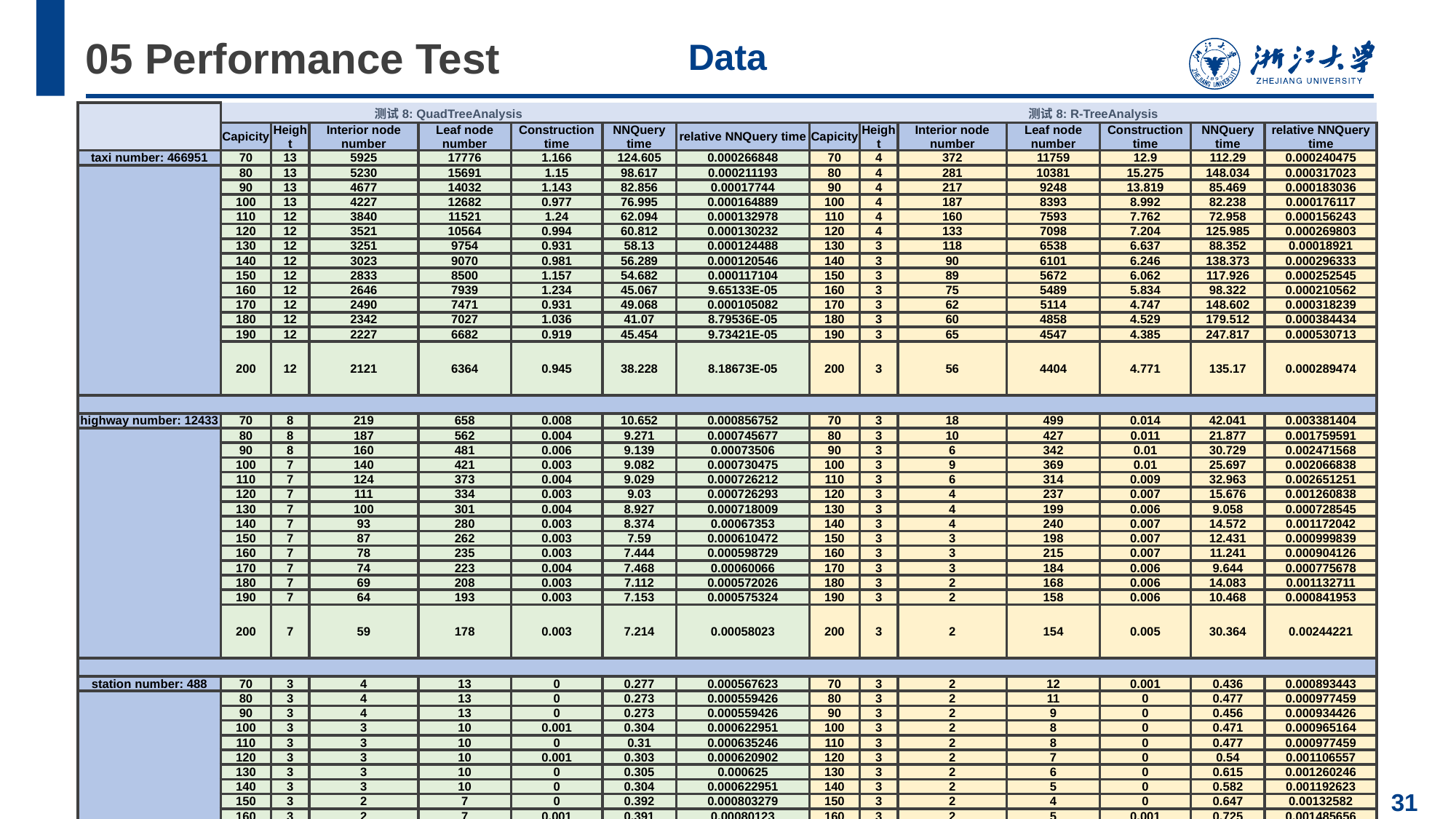

# 05 Performance Test
Data
|  | 测试8: QuadTreeAnalysis |  |  |  |  |  |  | 测试8: R-TreeAnalysis |  |  |  |  |  |  |
| --- | --- | --- | --- | --- | --- | --- | --- | --- | --- | --- | --- | --- | --- | --- |
|  | Capicity | Height | Interior node number | Leaf node number | Construction time | NNQuery time | relative NNQuery time | Capicity | Height | Interior node number | Leaf node number | Construction time | NNQuery time | relative NNQuery time |
| taxi number: 466951 | 70 | 13 | 5925 | 17776 | 1.166 | 124.605 | 0.000266848 | 70 | 4 | 372 | 11759 | 12.9 | 112.29 | 0.000240475 |
|  | 80 | 13 | 5230 | 15691 | 1.15 | 98.617 | 0.000211193 | 80 | 4 | 281 | 10381 | 15.275 | 148.034 | 0.000317023 |
|  | 90 | 13 | 4677 | 14032 | 1.143 | 82.856 | 0.00017744 | 90 | 4 | 217 | 9248 | 13.819 | 85.469 | 0.000183036 |
|  | 100 | 13 | 4227 | 12682 | 0.977 | 76.995 | 0.000164889 | 100 | 4 | 187 | 8393 | 8.992 | 82.238 | 0.000176117 |
|  | 110 | 12 | 3840 | 11521 | 1.24 | 62.094 | 0.000132978 | 110 | 4 | 160 | 7593 | 7.762 | 72.958 | 0.000156243 |
|  | 120 | 12 | 3521 | 10564 | 0.994 | 60.812 | 0.000130232 | 120 | 4 | 133 | 7098 | 7.204 | 125.985 | 0.000269803 |
|  | 130 | 12 | 3251 | 9754 | 0.931 | 58.13 | 0.000124488 | 130 | 3 | 118 | 6538 | 6.637 | 88.352 | 0.00018921 |
|  | 140 | 12 | 3023 | 9070 | 0.981 | 56.289 | 0.000120546 | 140 | 3 | 90 | 6101 | 6.246 | 138.373 | 0.000296333 |
|  | 150 | 12 | 2833 | 8500 | 1.157 | 54.682 | 0.000117104 | 150 | 3 | 89 | 5672 | 6.062 | 117.926 | 0.000252545 |
|  | 160 | 12 | 2646 | 7939 | 1.234 | 45.067 | 9.65133E-05 | 160 | 3 | 75 | 5489 | 5.834 | 98.322 | 0.000210562 |
|  | 170 | 12 | 2490 | 7471 | 0.931 | 49.068 | 0.000105082 | 170 | 3 | 62 | 5114 | 4.747 | 148.602 | 0.000318239 |
|  | 180 | 12 | 2342 | 7027 | 1.036 | 41.07 | 8.79536E-05 | 180 | 3 | 60 | 4858 | 4.529 | 179.512 | 0.000384434 |
|  | 190 | 12 | 2227 | 6682 | 0.919 | 45.454 | 9.73421E-05 | 190 | 3 | 65 | 4547 | 4.385 | 247.817 | 0.000530713 |
|  | 200 | 12 | 2121 | 6364 | 0.945 | 38.228 | 8.18673E-05 | 200 | 3 | 56 | 4404 | 4.771 | 135.17 | 0.000289474 |
|  |  |  |  |  |  |  |  |  |  |  |  |  |  |  |
| highway number: 12433 | 70 | 8 | 219 | 658 | 0.008 | 10.652 | 0.000856752 | 70 | 3 | 18 | 499 | 0.014 | 42.041 | 0.003381404 |
|  | 80 | 8 | 187 | 562 | 0.004 | 9.271 | 0.000745677 | 80 | 3 | 10 | 427 | 0.011 | 21.877 | 0.001759591 |
|  | 90 | 8 | 160 | 481 | 0.006 | 9.139 | 0.00073506 | 90 | 3 | 6 | 342 | 0.01 | 30.729 | 0.002471568 |
|  | 100 | 7 | 140 | 421 | 0.003 | 9.082 | 0.000730475 | 100 | 3 | 9 | 369 | 0.01 | 25.697 | 0.002066838 |
|  | 110 | 7 | 124 | 373 | 0.004 | 9.029 | 0.000726212 | 110 | 3 | 6 | 314 | 0.009 | 32.963 | 0.002651251 |
|  | 120 | 7 | 111 | 334 | 0.003 | 9.03 | 0.000726293 | 120 | 3 | 4 | 237 | 0.007 | 15.676 | 0.001260838 |
|  | 130 | 7 | 100 | 301 | 0.004 | 8.927 | 0.000718009 | 130 | 3 | 4 | 199 | 0.006 | 9.058 | 0.000728545 |
|  | 140 | 7 | 93 | 280 | 0.003 | 8.374 | 0.00067353 | 140 | 3 | 4 | 240 | 0.007 | 14.572 | 0.001172042 |
|  | 150 | 7 | 87 | 262 | 0.003 | 7.59 | 0.000610472 | 150 | 3 | 3 | 198 | 0.007 | 12.431 | 0.000999839 |
|  | 160 | 7 | 78 | 235 | 0.003 | 7.444 | 0.000598729 | 160 | 3 | 3 | 215 | 0.007 | 11.241 | 0.000904126 |
|  | 170 | 7 | 74 | 223 | 0.004 | 7.468 | 0.00060066 | 170 | 3 | 3 | 184 | 0.006 | 9.644 | 0.000775678 |
|  | 180 | 7 | 69 | 208 | 0.003 | 7.112 | 0.000572026 | 180 | 3 | 2 | 168 | 0.006 | 14.083 | 0.001132711 |
|  | 190 | 7 | 64 | 193 | 0.003 | 7.153 | 0.000575324 | 190 | 3 | 2 | 158 | 0.006 | 10.468 | 0.000841953 |
|  | 200 | 7 | 59 | 178 | 0.003 | 7.214 | 0.00058023 | 200 | 3 | 2 | 154 | 0.005 | 30.364 | 0.00244221 |
|  |  |  |  |  |  |  |  |  |  |  |  |  |  |  |
| station number: 488 | 70 | 3 | 4 | 13 | 0 | 0.277 | 0.000567623 | 70 | 3 | 2 | 12 | 0.001 | 0.436 | 0.000893443 |
|  | 80 | 3 | 4 | 13 | 0 | 0.273 | 0.000559426 | 80 | 3 | 2 | 11 | 0 | 0.477 | 0.000977459 |
|  | 90 | 3 | 4 | 13 | 0 | 0.273 | 0.000559426 | 90 | 3 | 2 | 9 | 0 | 0.456 | 0.000934426 |
|  | 100 | 3 | 3 | 10 | 0.001 | 0.304 | 0.000622951 | 100 | 3 | 2 | 8 | 0 | 0.471 | 0.000965164 |
|  | 110 | 3 | 3 | 10 | 0 | 0.31 | 0.000635246 | 110 | 3 | 2 | 8 | 0 | 0.477 | 0.000977459 |
|  | 120 | 3 | 3 | 10 | 0.001 | 0.303 | 0.000620902 | 120 | 3 | 2 | 7 | 0 | 0.54 | 0.001106557 |
|  | 130 | 3 | 3 | 10 | 0 | 0.305 | 0.000625 | 130 | 3 | 2 | 6 | 0 | 0.615 | 0.001260246 |
|  | 140 | 3 | 3 | 10 | 0 | 0.304 | 0.000622951 | 140 | 3 | 2 | 5 | 0 | 0.582 | 0.001192623 |
|  | 150 | 3 | 2 | 7 | 0 | 0.392 | 0.000803279 | 150 | 3 | 2 | 4 | 0 | 0.647 | 0.00132582 |
|  | 160 | 3 | 2 | 7 | 0.001 | 0.391 | 0.00080123 | 160 | 3 | 2 | 5 | 0.001 | 0.725 | 0.001485656 |
|  | 170 | 3 | 2 | 7 | 0 | 0.391 | 0.00080123 | 170 | 3 | 2 | 4 | 0 | 0.731 | 0.001497951 |
|  | 180 | 3 | 2 | 7 | 0 | 0.396 | 0.000811475 | 180 | 3 | 2 | 4 | 0 | 0.698 | 0.001430328 |
|  | 190 | 2 | 1 | 4 | 0 | 0.499 | 0.001022541 | 190 | 3 | 2 | 4 | 0 | 0.766 | 0.001569672 |
|  | 200 | 2 | 1 | 4 | 0 | 0.494 | 0.001012295 | 200 | 3 | 2 | 3 | 0 | 0.798 | 0.001635246 |
31